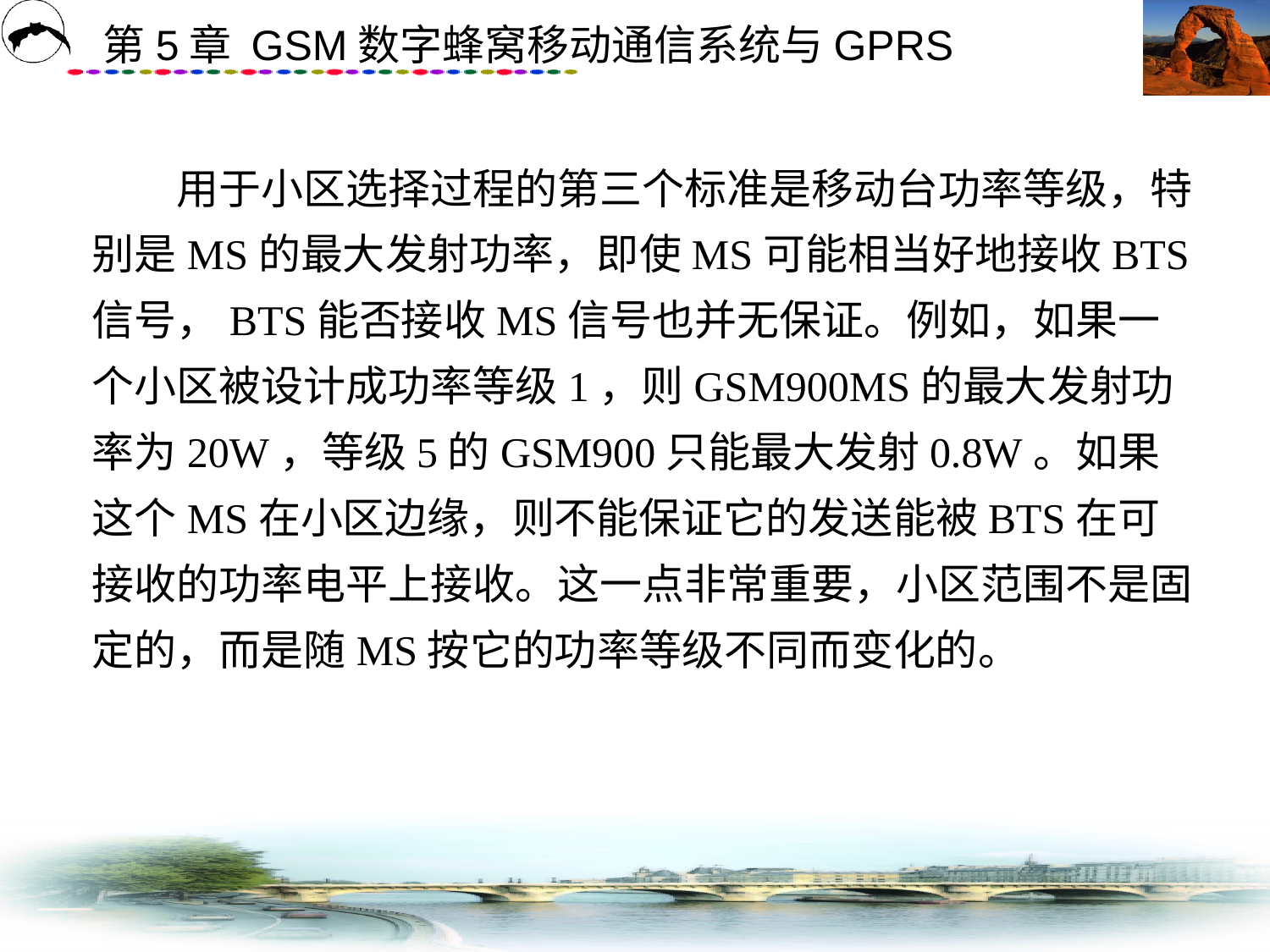

# 用于小区选择过程的第三个标准是移动台功率等级，特别是MS的最大发射功率，即使MS可能相当好地接收BTS信号，BTS能否接收MS信号也并无保证。例如，如果一个小区被设计成功率等级1，则GSM900MS的最大发射功率为20W，等级5的GSM900只能最大发射0.8W。如果这个MS在小区边缘，则不能保证它的发送能被BTS在可接收的功率电平上接收。这一点非常重要，小区范围不是固定的，而是随MS按它的功率等级不同而变化的。